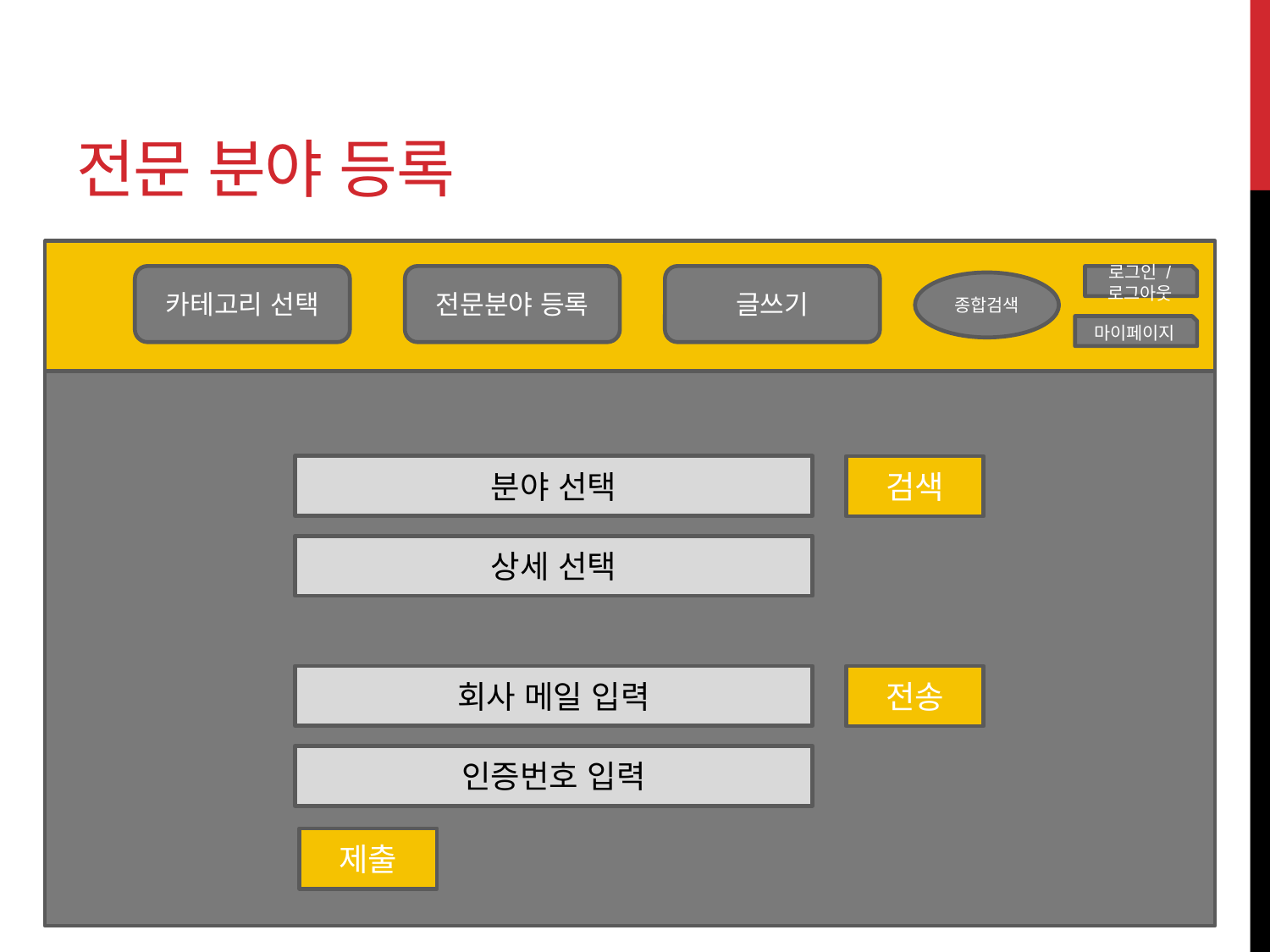

# 전문 분야 등록

카테고리 선택
전문분야 등록
글쓰기
로그인 / 로그아웃
종합검색
마이페이지
분야 선택
검색
상세 선택
회사 메일 입력
전송
인증번호 입력
제출